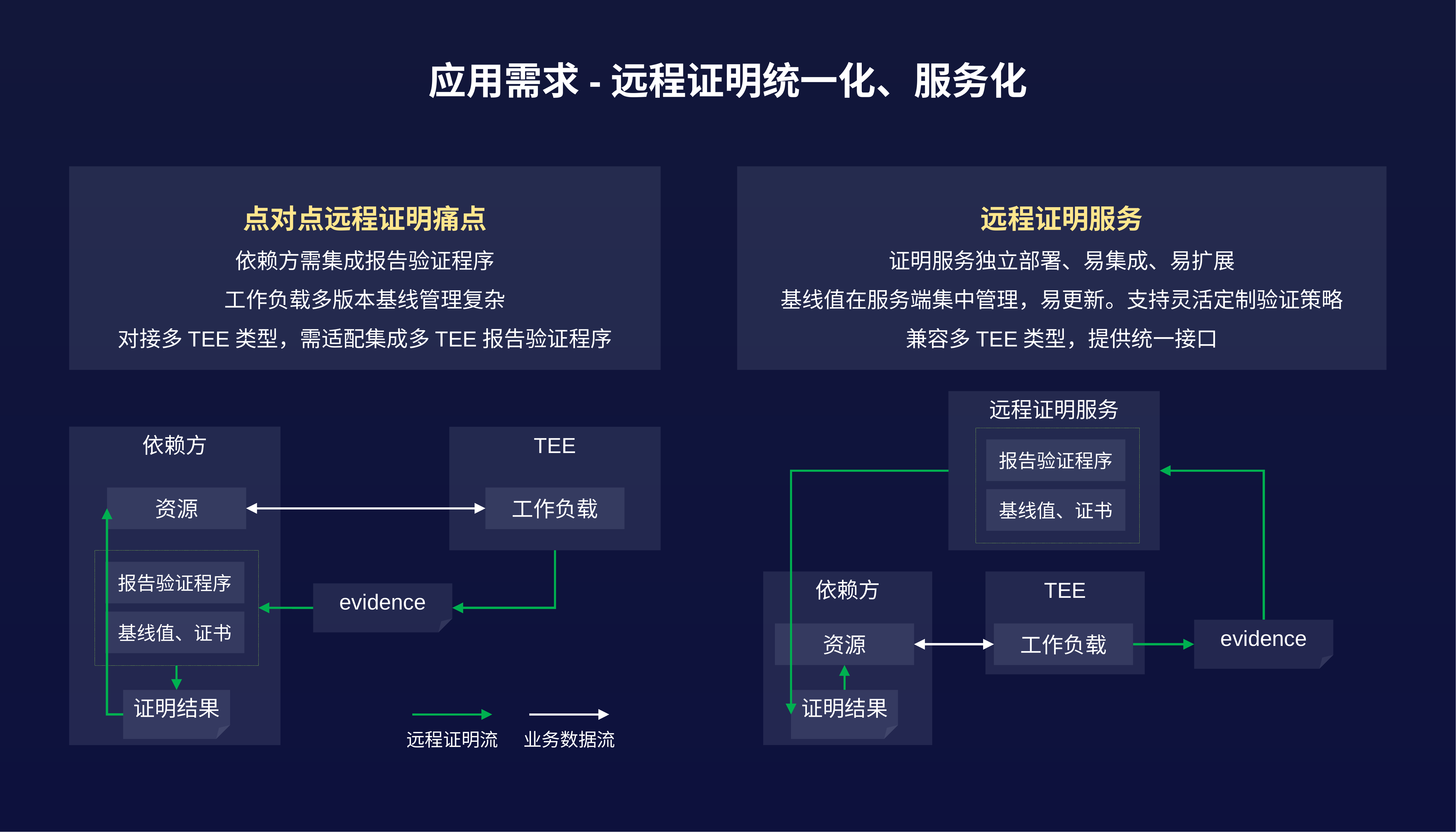

应用需求-远程证明统一化、服务化
点对点远程证明痛点
依赖方需集成报告验证程序
工作负载多版本基线管理复杂
对接多TEE类型，需适配集成多TEE报告验证程序
远程证明服务
证明服务独立部署、易集成、易扩展
基线值在服务端集中管理，易更新。支持灵活定制验证策略
兼容多TEE类型，提供统一接口
远程证明服务
依赖方
TEE

报告验证程序
资源
工作负载
基线值、证书

报告验证程序
依赖方
TEE
evidence
基线值、证书
evidence
资源
工作负载
证明结果
证明结果
远程证明流
业务数据流